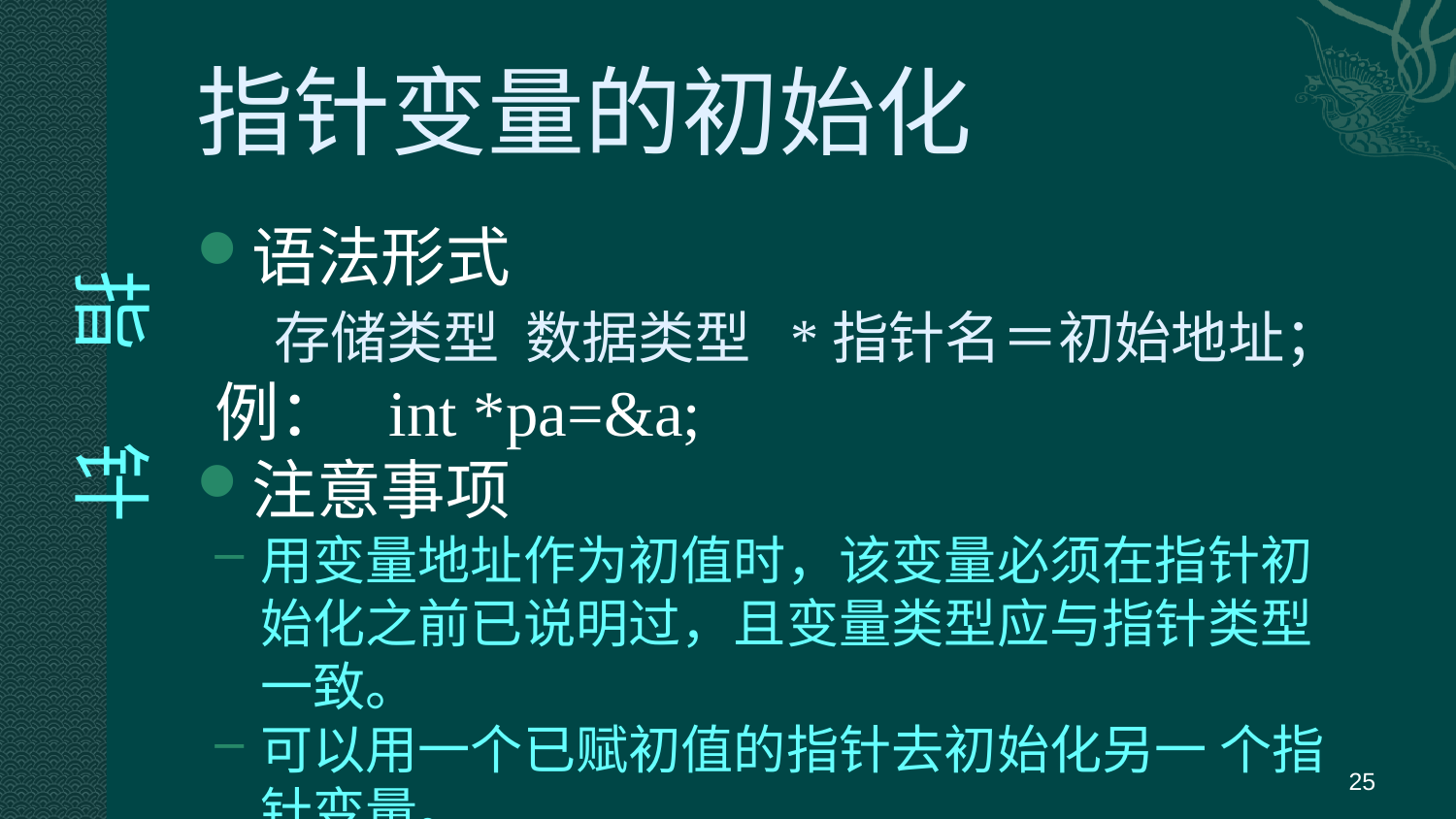

指针变量的初始化
    指     针
语法形式
   存储类型  数据类型  *指针名＝初始地址；
例：  int *pa=&a;
注意事项
用变量地址作为初值时，该变量必须在指针初始化之前已说明过，且变量类型应与指针类型一致。
可以用一个已赋初值的指针去初始化另一 个指针变量。
不要用一个内部 auto 变量去初始化 static 指针。
25